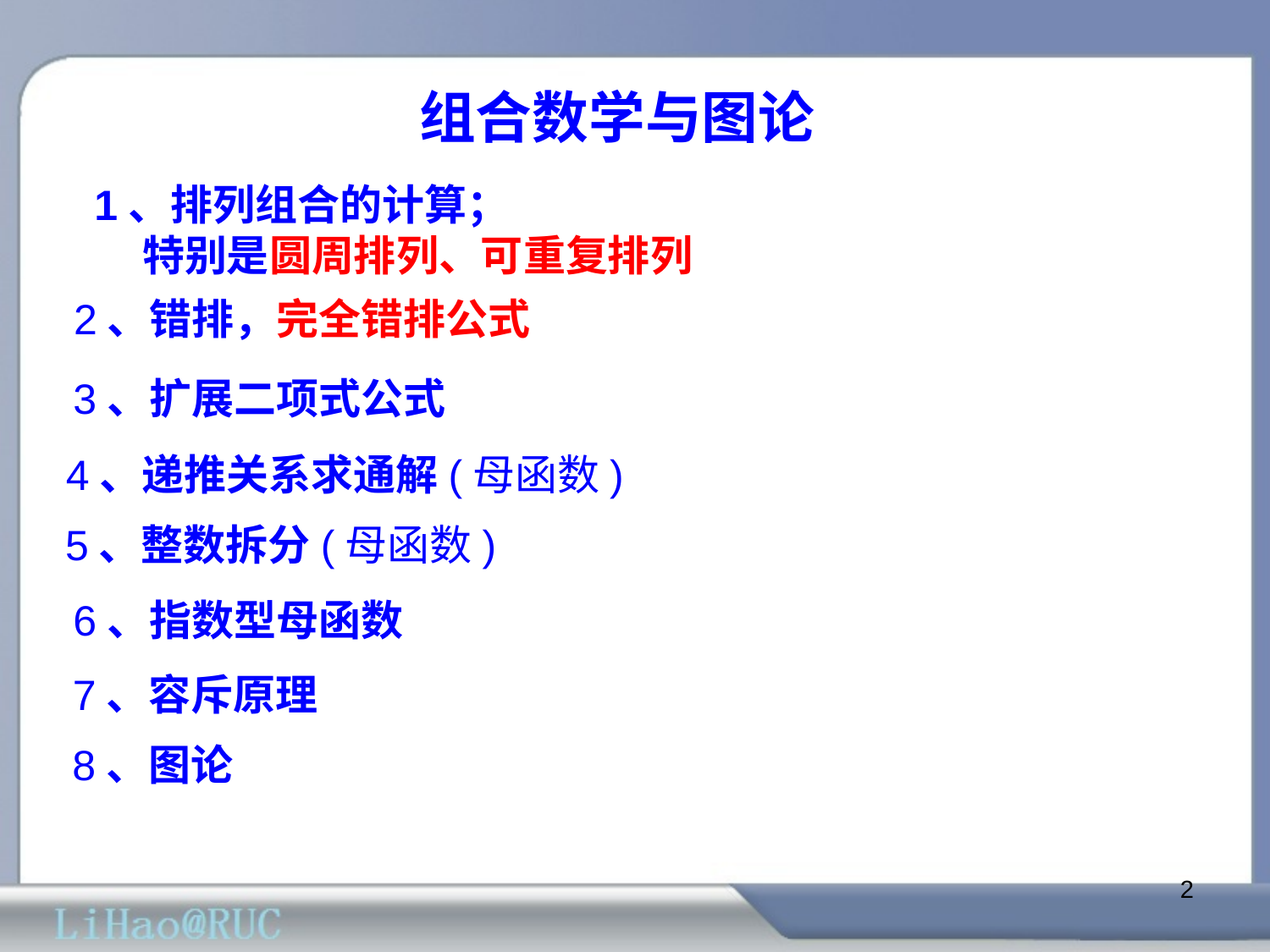

组合数学与图论
1、排列组合的计算；
    特别是圆周排列、可重复排列
2、错排，完全错排公式
3、扩展二项式公式
4、递推关系求通解(母函数)
5、整数拆分(母函数)
6、指数型母函数
7、容斥原理
8、图论
2